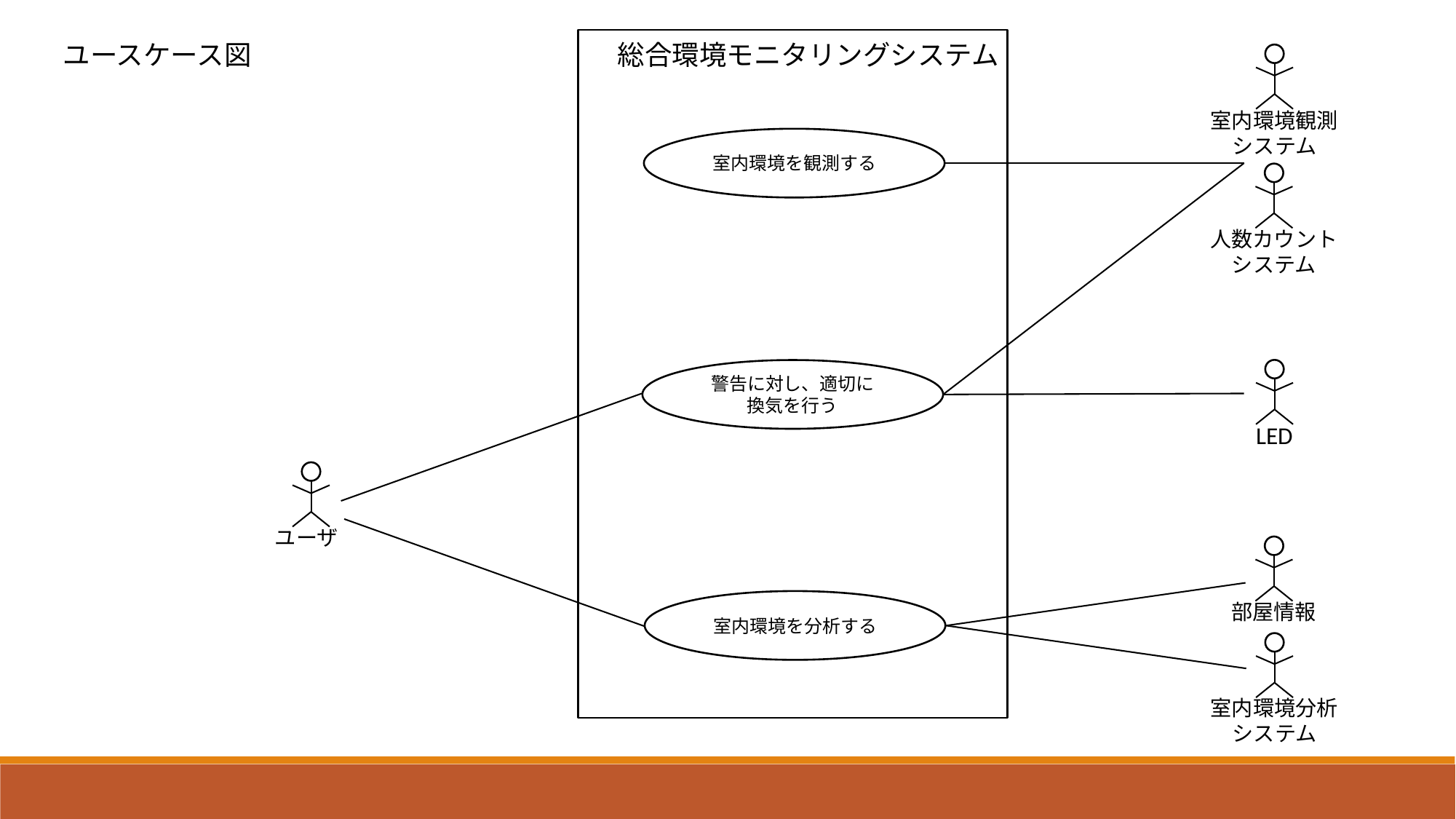

総合環境モニタリングシステム
ユースケース図

室内環境観測
システム
室内環境を観測する

人数カウント
システム

LED
警告に対し、適切に
換気を行う

ユーザ
室内環境を分析する

部屋情報

室内環境分析
システム